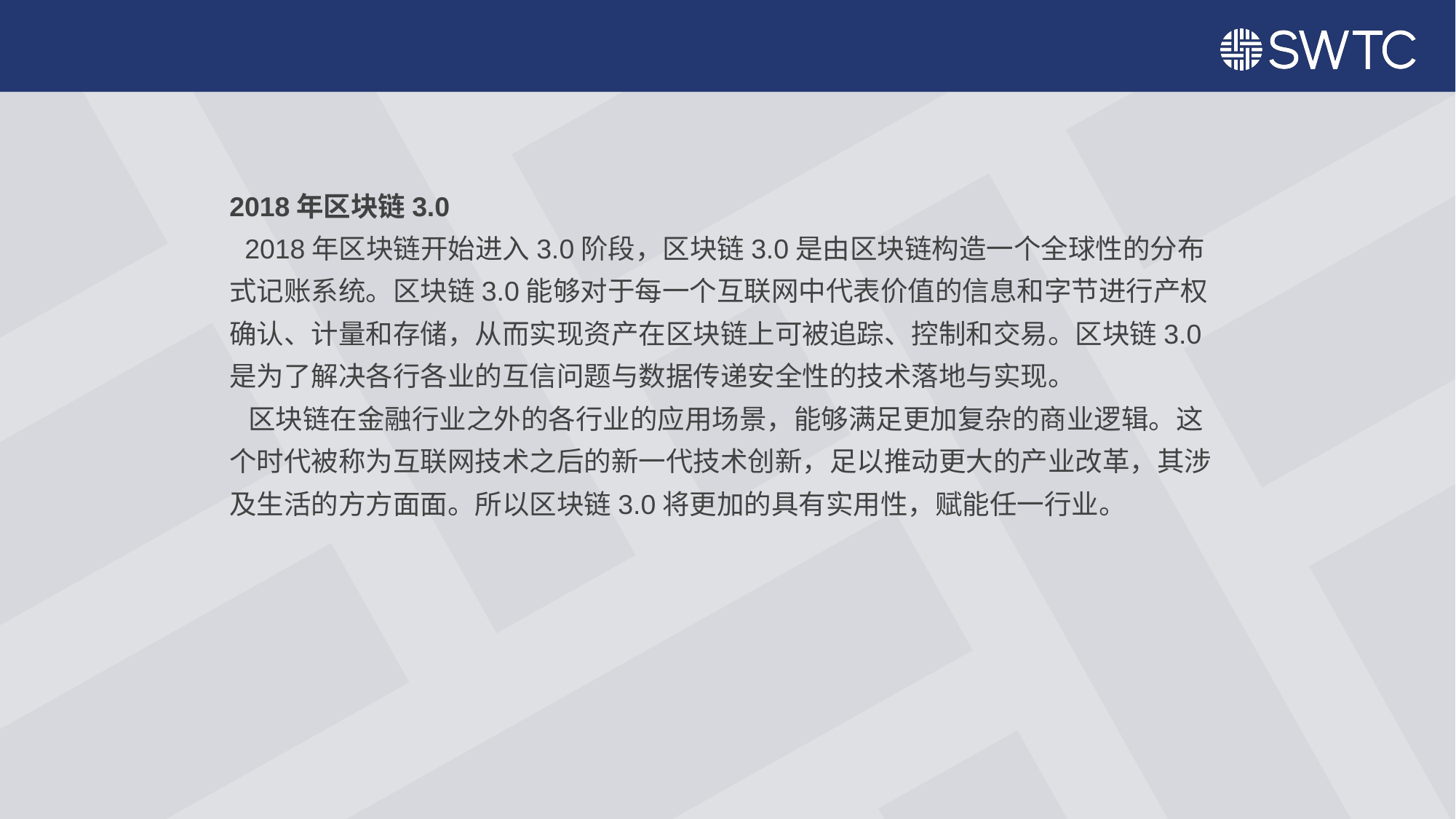

2018年区块链3.0
  2018年区块链开始进入3.0阶段，区块链3.0是由区块链构造一个全球性的分布式记账系统。区块链3.0能够对于每一个互联网中代表价值的信息和字节进行产权确认、计量和存储，从而实现资产在区块链上可被追踪、控制和交易。区块链3.0是为了解决各行各业的互信问题与数据传递安全性的技术落地与实现。
  区块链在金融行业之外的各行业的应用场景，能够满足更加复杂的商业逻辑。这个时代被称为互联网技术之后的新一代技术创新，足以推动更大的产业改革，其涉及生活的方方面面。所以区块链3.0将更加的具有实用性，赋能任一行业。